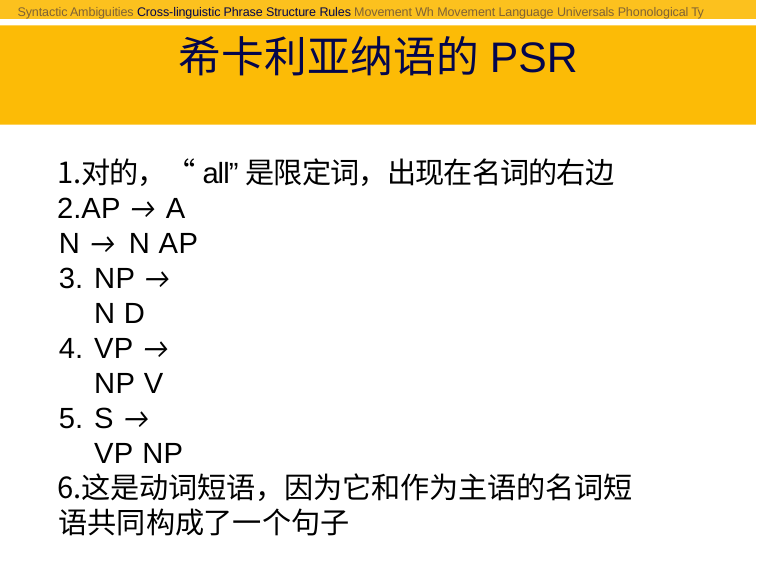

Syntactic Ambiguities Cross-linguistic Phrase Structure Rules Movement Wh Movement Language Universals Phonological Ty
# 希卡利亚纳语的PSR
对的，“all”是限定词，出现在名词的右边
AP → A  N → N AP
NP → N D
VP → NP V
S → VP NP
这是动词短语，因为它和作为主语的名词短语共同构成了一个句子